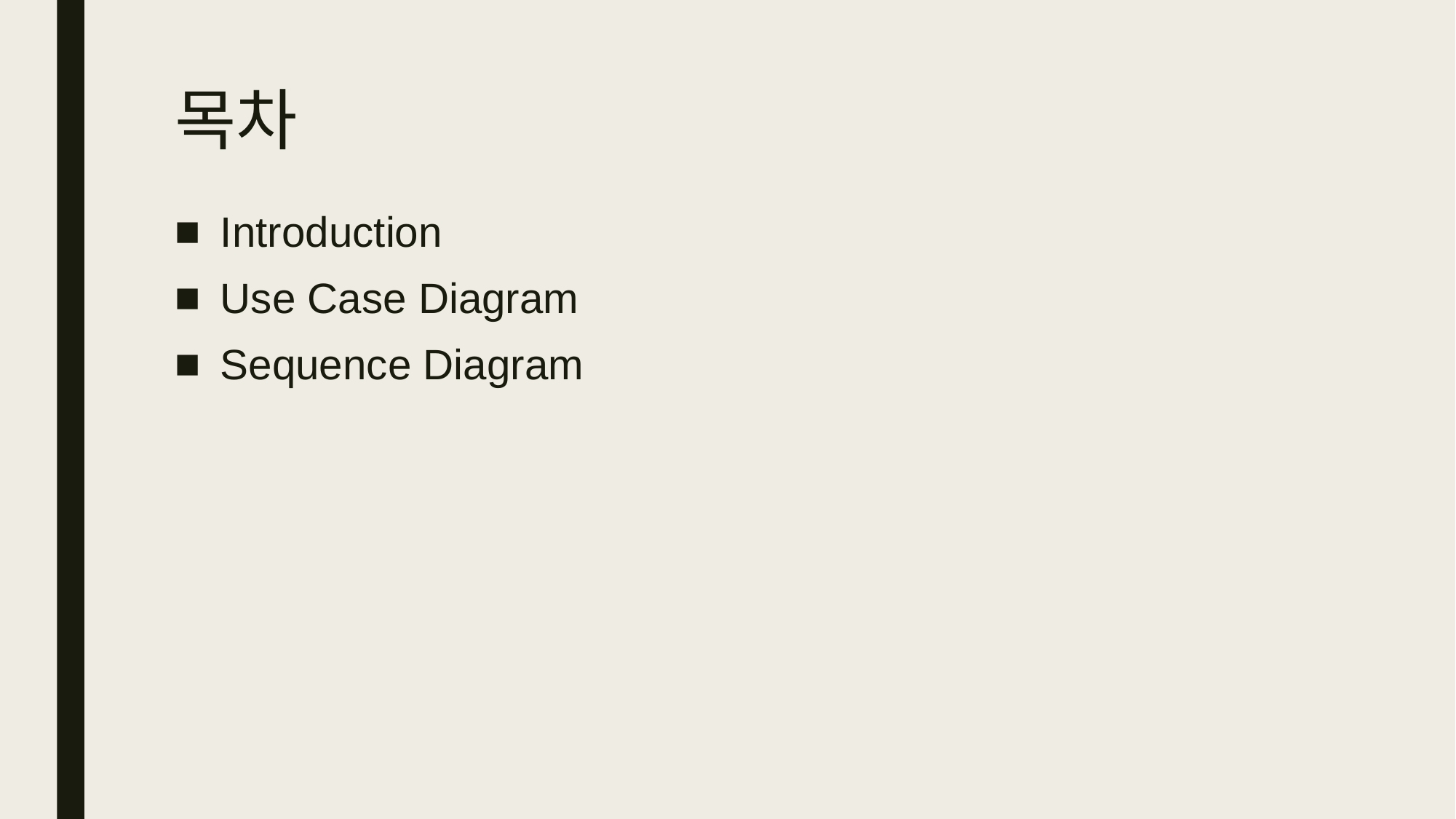

# 목차
Introduction
Use Case Diagram
Sequence Diagram